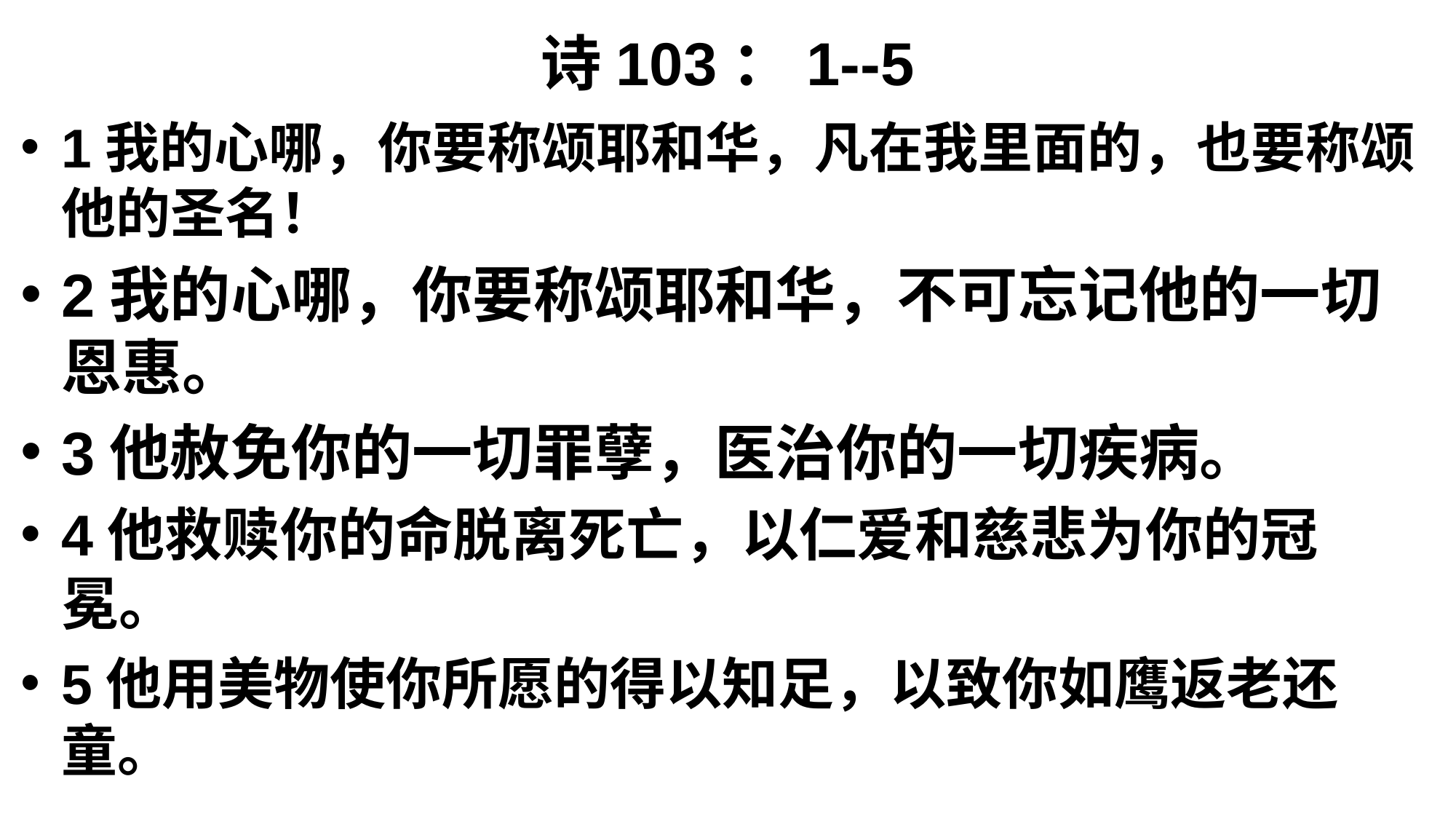

# 诗103：1--5
1我的心哪，你要称颂耶和华，凡在我里面的，也要称颂他的圣名！
2我的心哪，你要称颂耶和华，不可忘记他的一切恩惠。
3他赦免你的一切罪孽，医治你的一切疾病。
4他救赎你的命脱离死亡，以仁爱和慈悲为你的冠冕。
5他用美物使你所愿的得以知足，以致你如鹰返老还童。